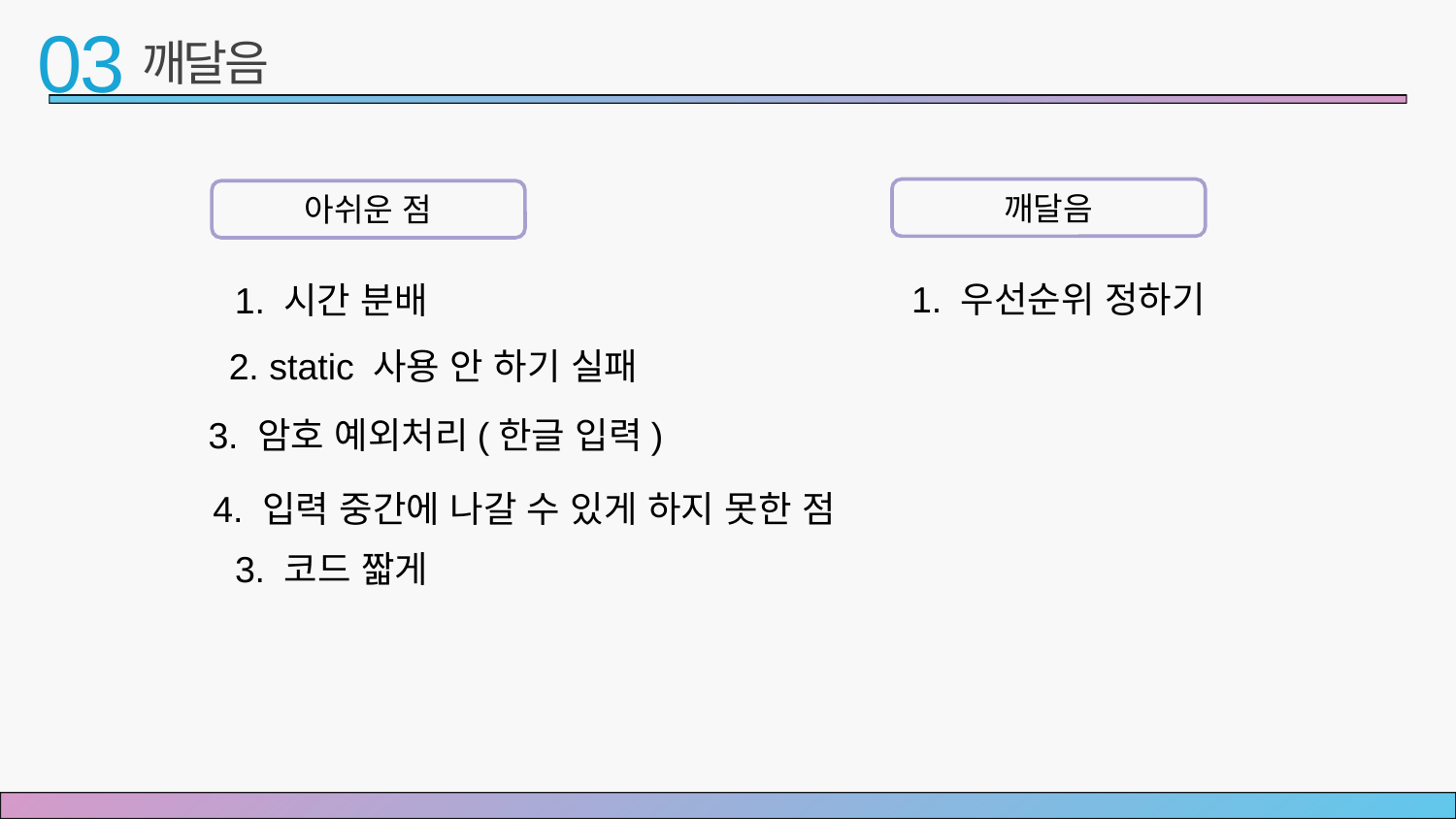

03
깨달음

깨달음
아쉬운 점
1. 우선순위 정하기
1. 시간 분배
2. static 사용 안 하기 실패
3. 암호 예외처리(한글 입력)
4. 입력 중간에 나갈 수 있게 하지 못한 점
3. 코드 짧게